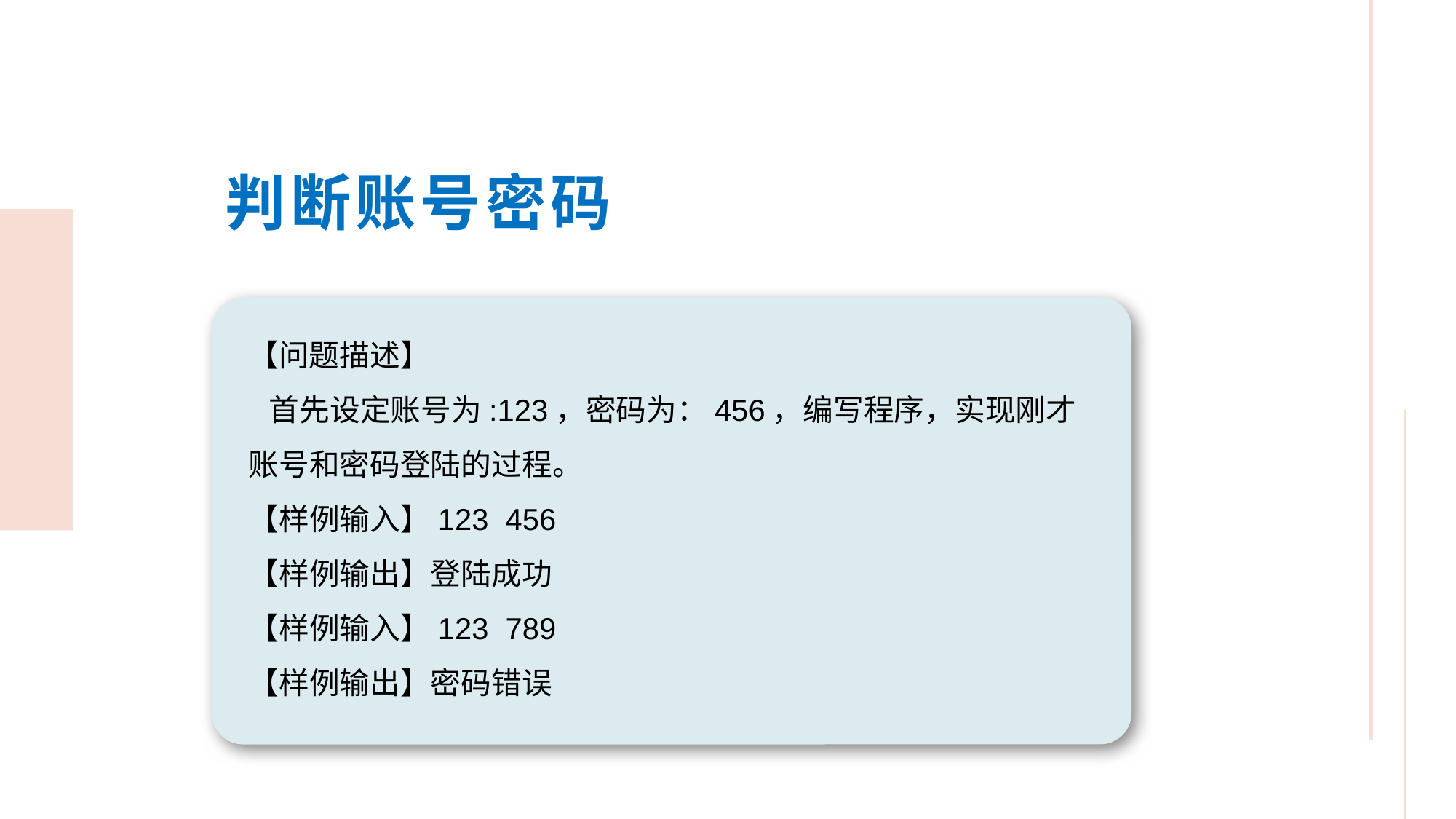

判断账号密码

【问题描述】
  首先设定账号为:123，密码为：456，编写程序，实现刚才账号和密码登陆的过程。
【样例输入】123  456
【样例输出】登陆成功
【样例输入】123  789
【样例输出】密码错误